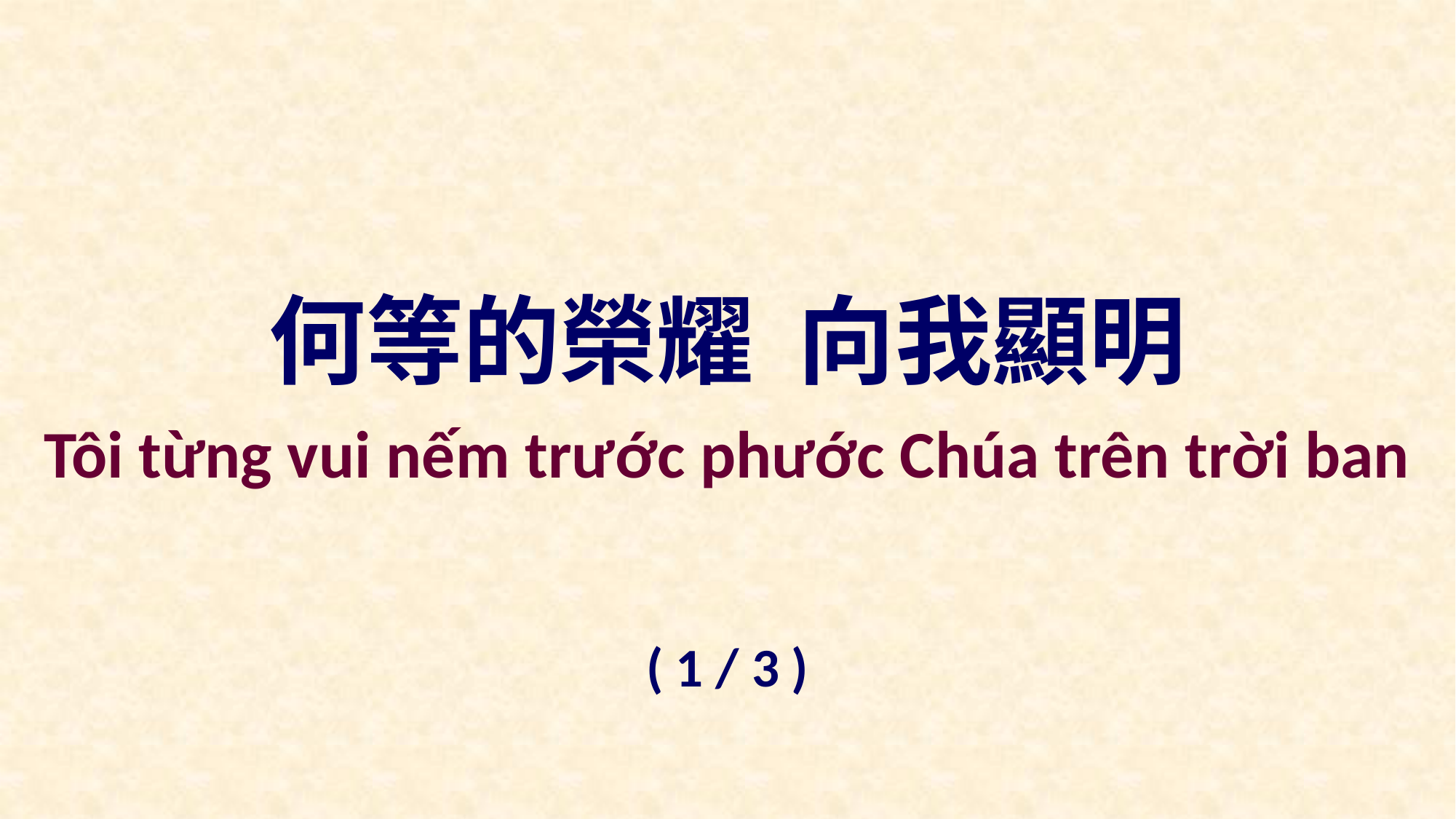

何等的榮耀  向我顯明
Tôi từng vui nếm trước phước Chúa trên trời ban
( 1 / 3 )